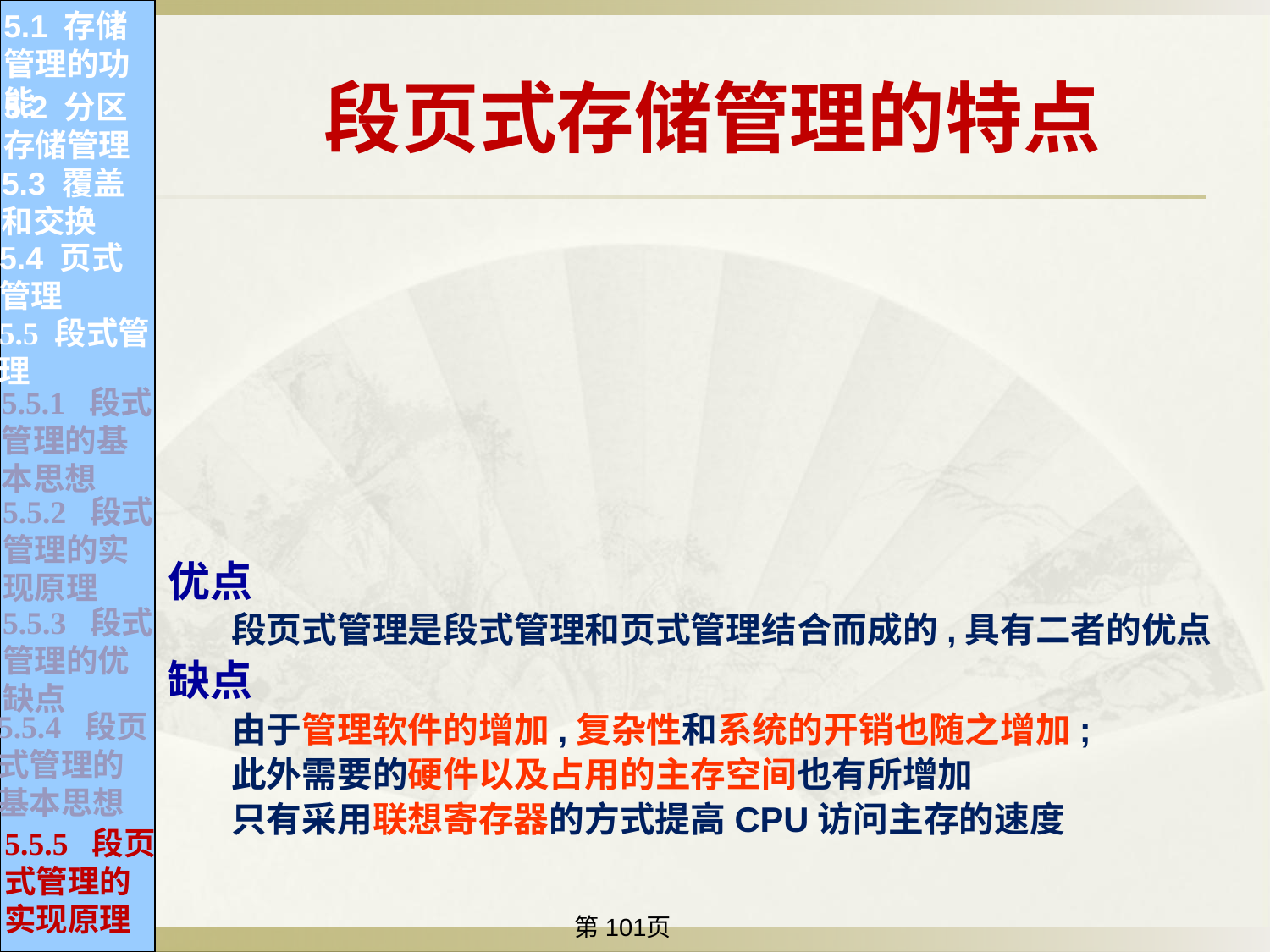

5.1 存储管理的功能
段页式存储管理的特点
5.2 分区存储管理
5.3 覆盖和交换
优点
段页式管理是段式管理和页式管理结合而成的,具有二者的优点
缺点
由于管理软件的增加,复杂性和系统的开销也随之增加;
此外需要的硬件以及占用的主存空间也有所增加
只有采用联想寄存器的方式提高CPU访问主存的速度
5.4 页式管理
5.5 段式管理
5.5.1  段式管理的基本思想
5.5.2  段式管理的实现原理
5.5.3  段式管理的优缺点
5.5.4  段页式管理的基本思想
5.5.5  段页式管理的实现原理